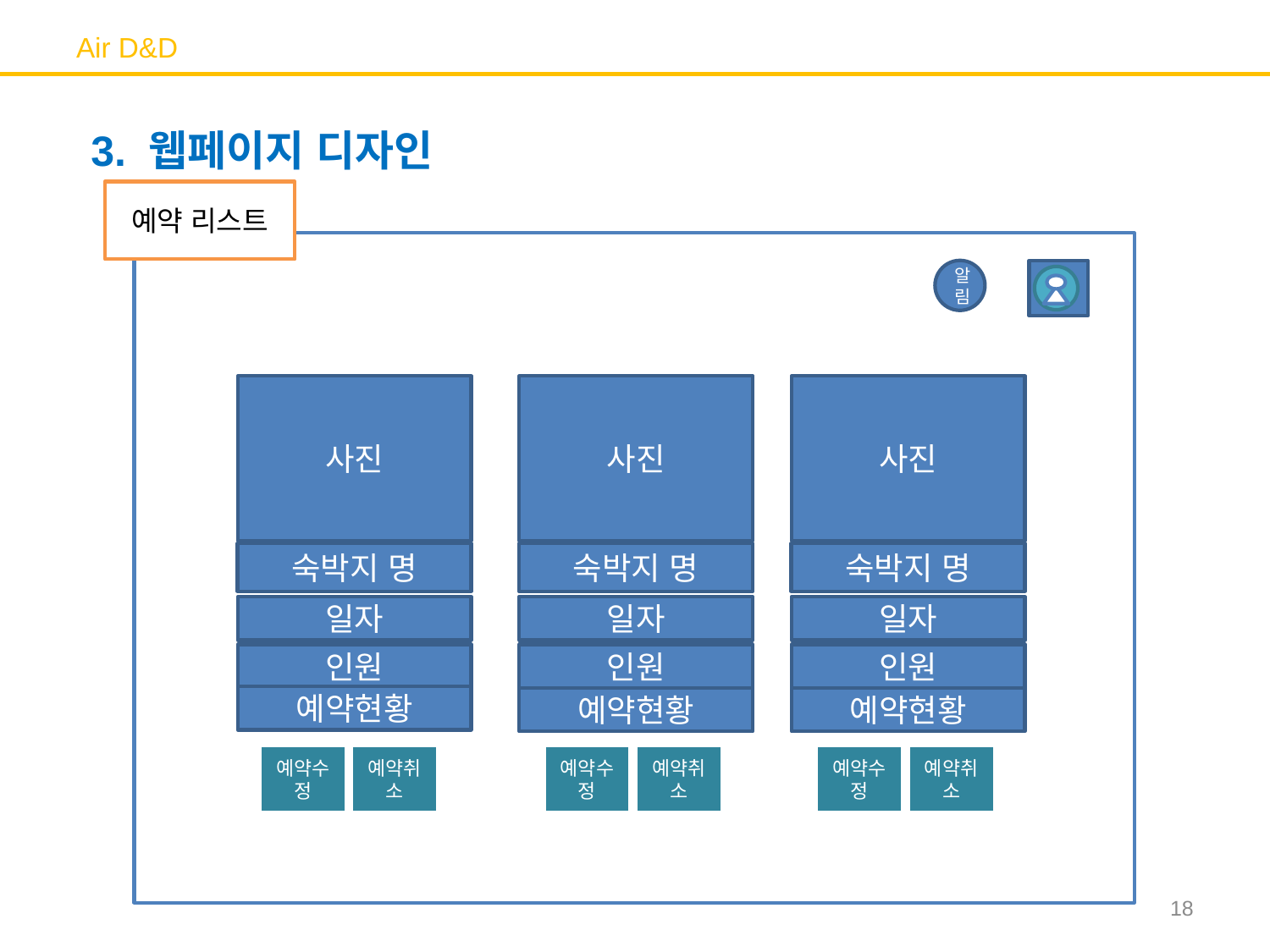

# Air D&D
3. 웹페이지 디자인
예약 리스트

알림
사진
사진
사진
숙박지 명
숙박지 명
숙박지 명
일자
일자
일자
인원
인원
인원
예약현황
예약현황
예약현황
예약수정
예약취소
예약수정
예약취소
예약수정
예약취소
18